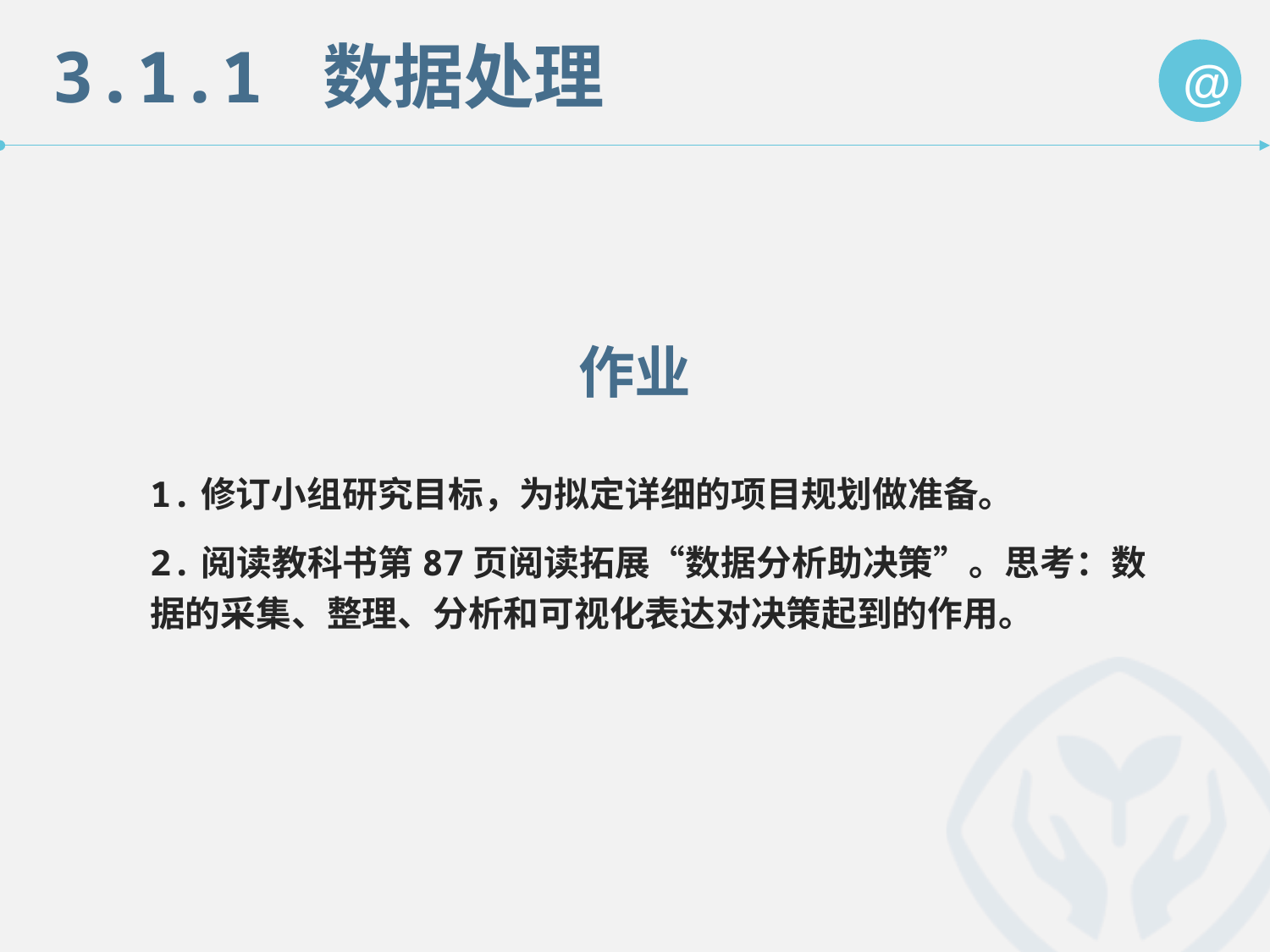

3.1.1 数据处理
@
作业
1.修订小组研究目标，为拟定详细的项目规划做准备。
2.阅读教科书第87页阅读拓展“数据分析助决策”。思考：数据的采集、整理、分析和可视化表达对决策起到的作用。